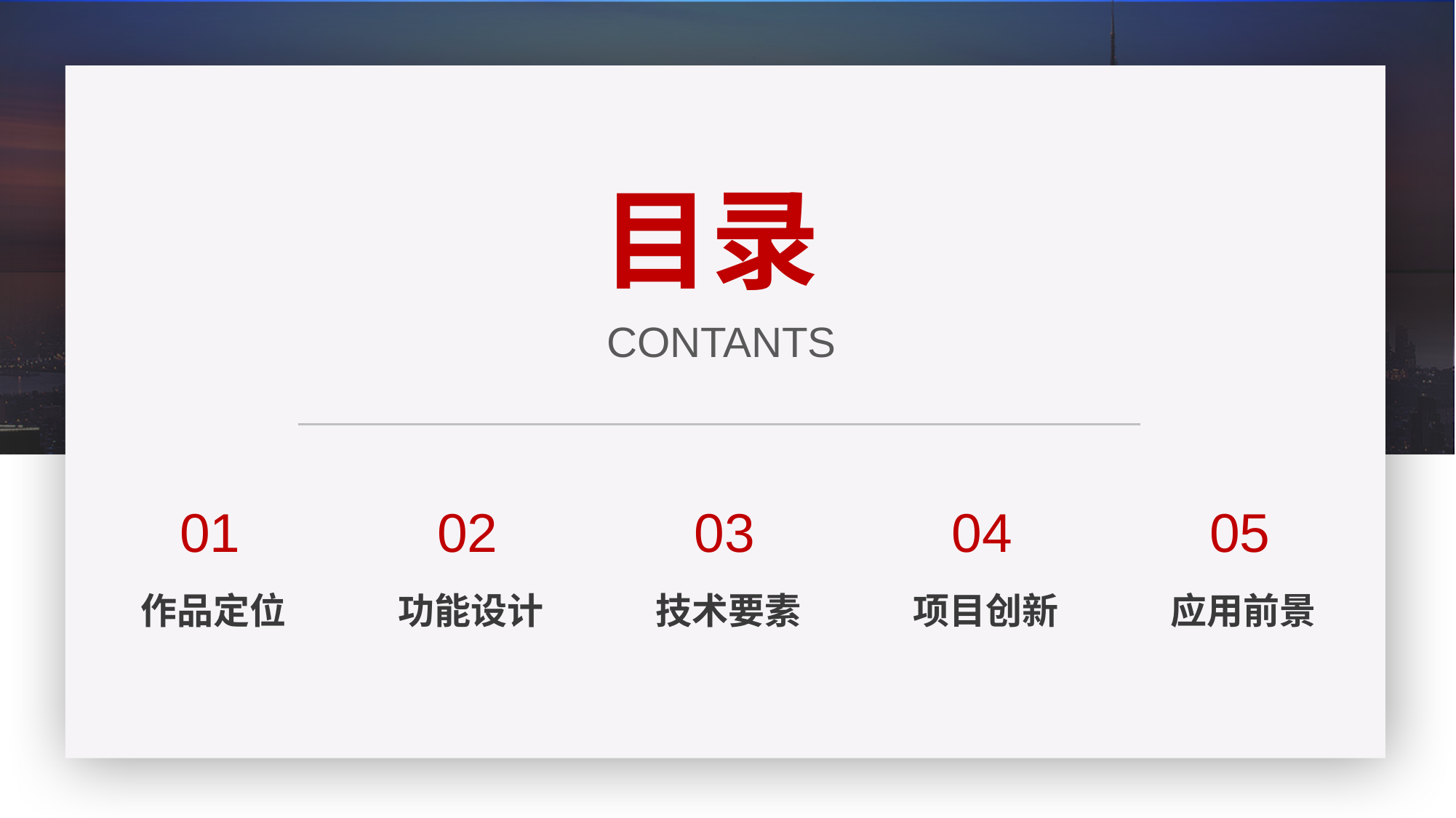

目录
CONTANTS
01
作品定位
02
功能设计
03
技术要素
04
项目创新
05
应用前景